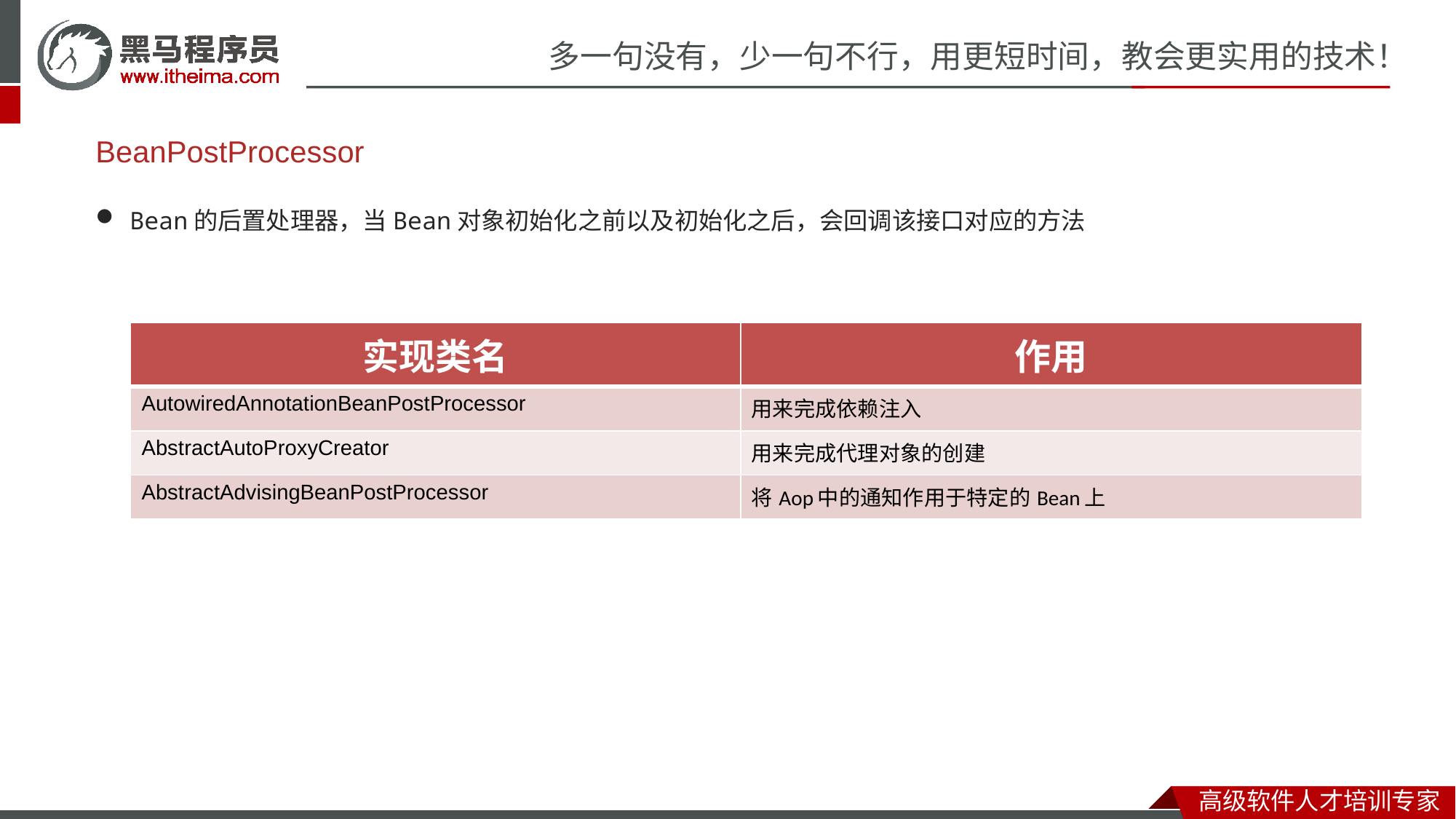

# BeanPostProcessor
Bean的后置处理器，当Bean对象初始化之前以及初始化之后，会回调该接口对应的方法
| 实现类名 | 作用 |
| --- | --- |
| AutowiredAnnotationBeanPostProcessor | 用来完成依赖注入 |
| AbstractAutoProxyCreator | 用来完成代理对象的创建 |
| AbstractAdvisingBeanPostProcessor | 将Aop中的通知作用于特定的Bean上 |